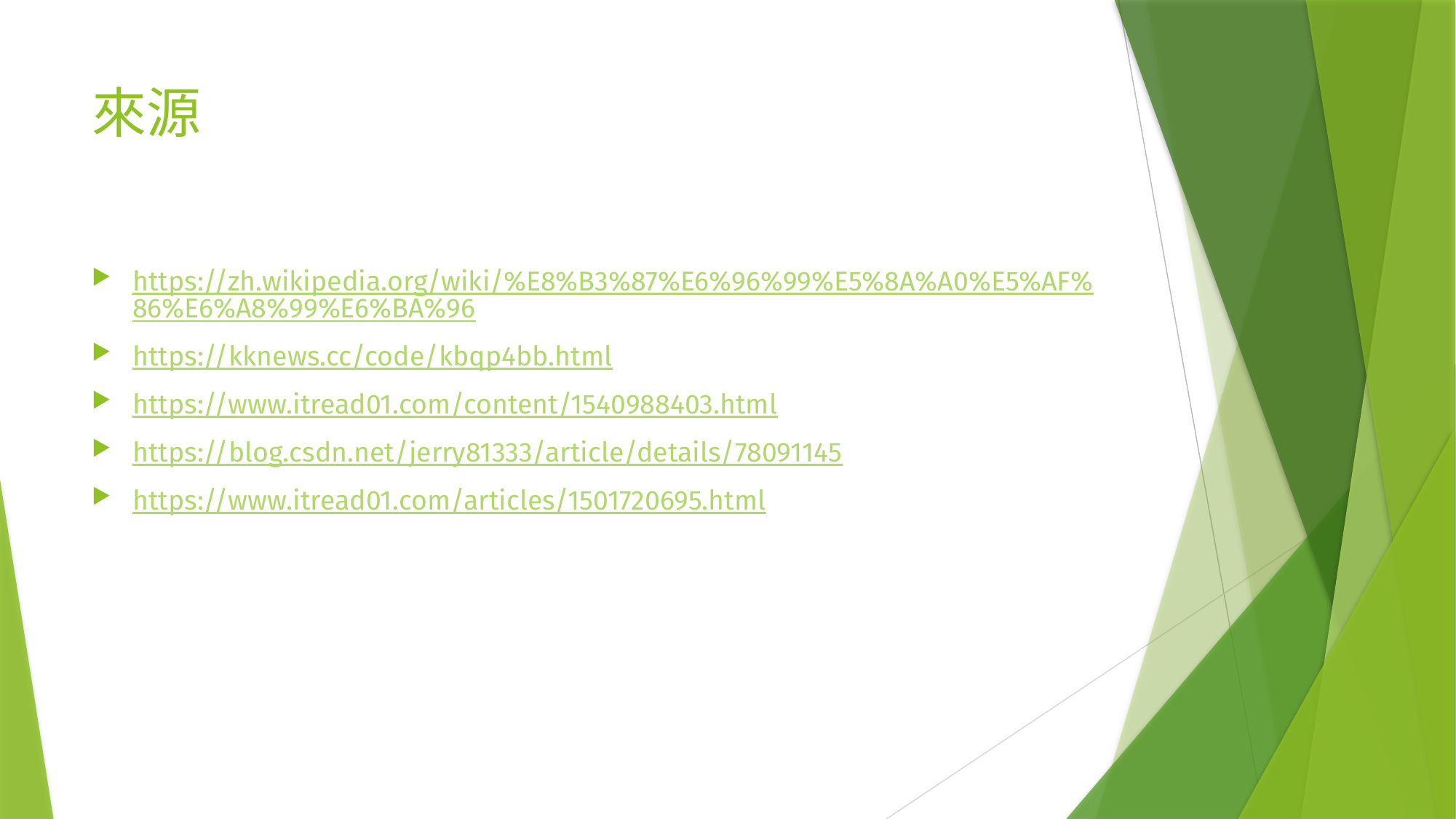

# 來源
https://zh.wikipedia.org/wiki/%E8%B3%87%E6%96%99%E5%8A%A0%E5%AF%86%E6%A8%99%E6%BA%96
https://kknews.cc/code/kbqp4bb.html
https://www.itread01.com/content/1540988403.html
https://blog.csdn.net/jerry81333/article/details/78091145
https://www.itread01.com/articles/1501720695.html